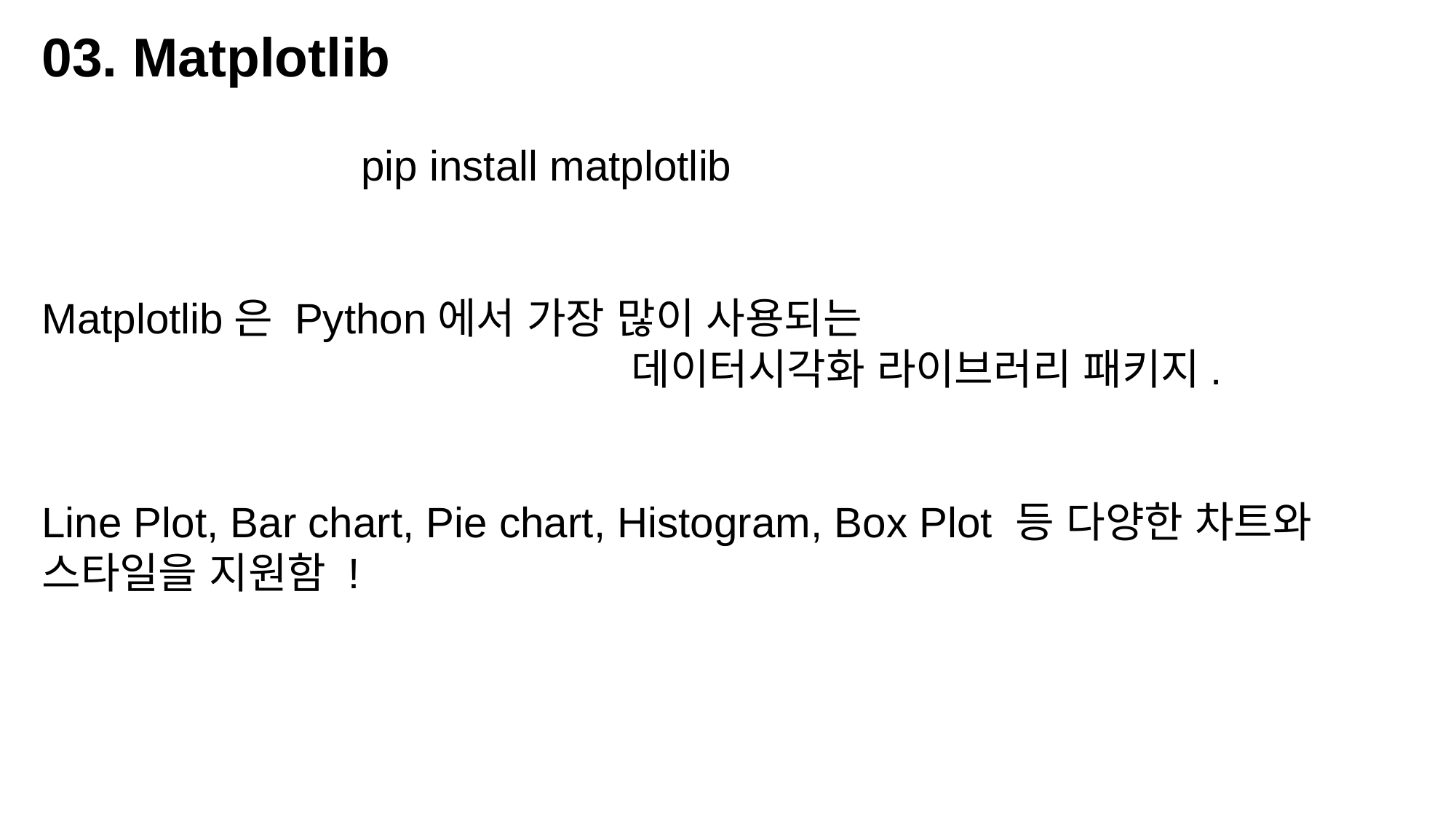

03. Matplotlib

                           pip install matplotlib

Matplotlib은 Python에서 가장 많이 사용되는
                                                 데이터시각화 라이브러리 패키지.

Line Plot, Bar chart, Pie chart, Histogram, Box Plot 등 다양한 차트와 스타일을 지원함 !